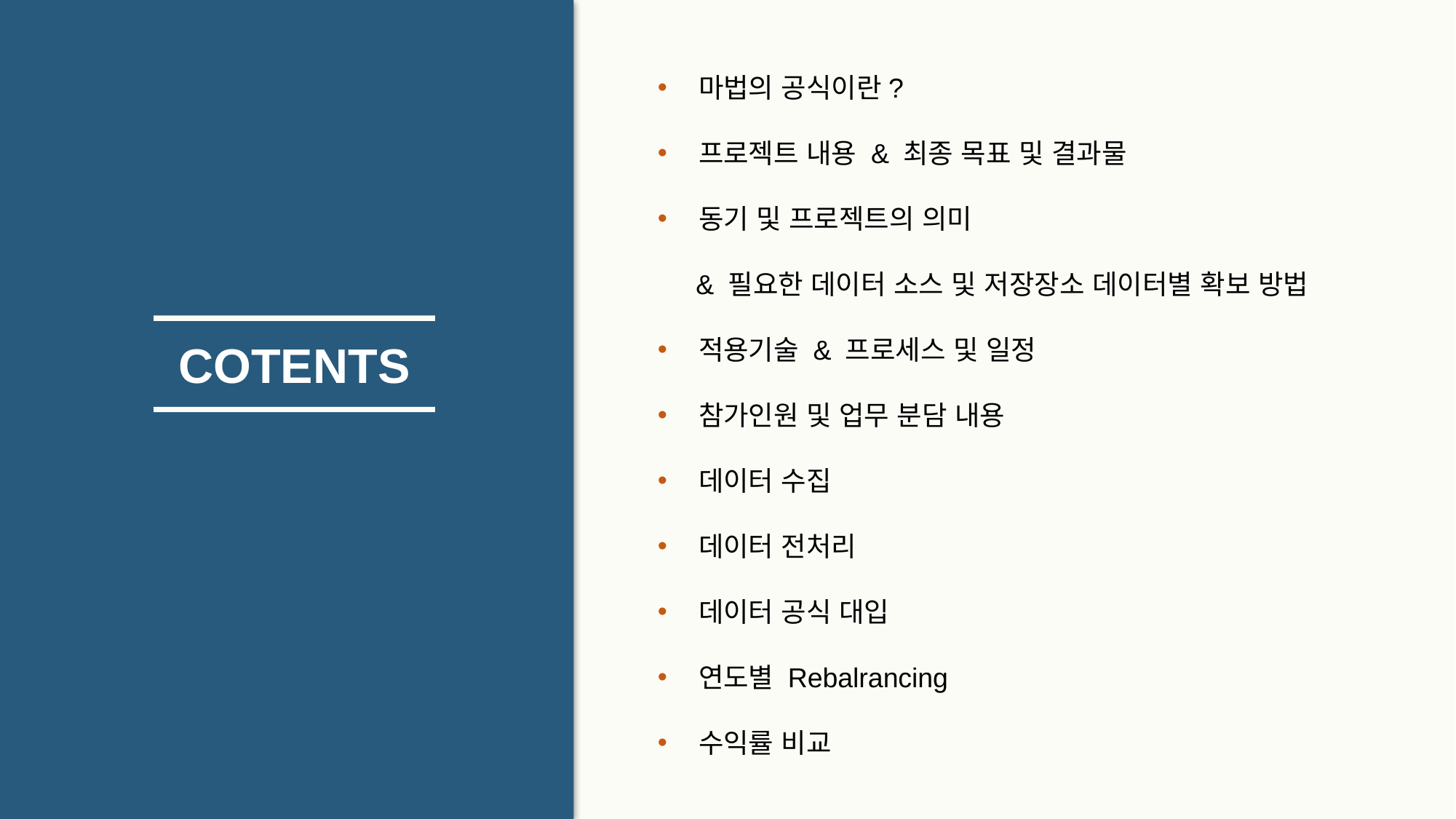

마법의 공식이란?

프로젝트 내용 & 최종 목표 및 결과물

동기 및 프로젝트의 의미

     & 필요한 데이터 소스 및 저장장소 데이터별 확보 방법

적용기술 & 프로세스 및 일정

참가인원 및 업무 분담 내용

데이터 수집

데이터 전처리

데이터 공식 대입

연도별 Rebalrancing

수익률 비교

COTENTS